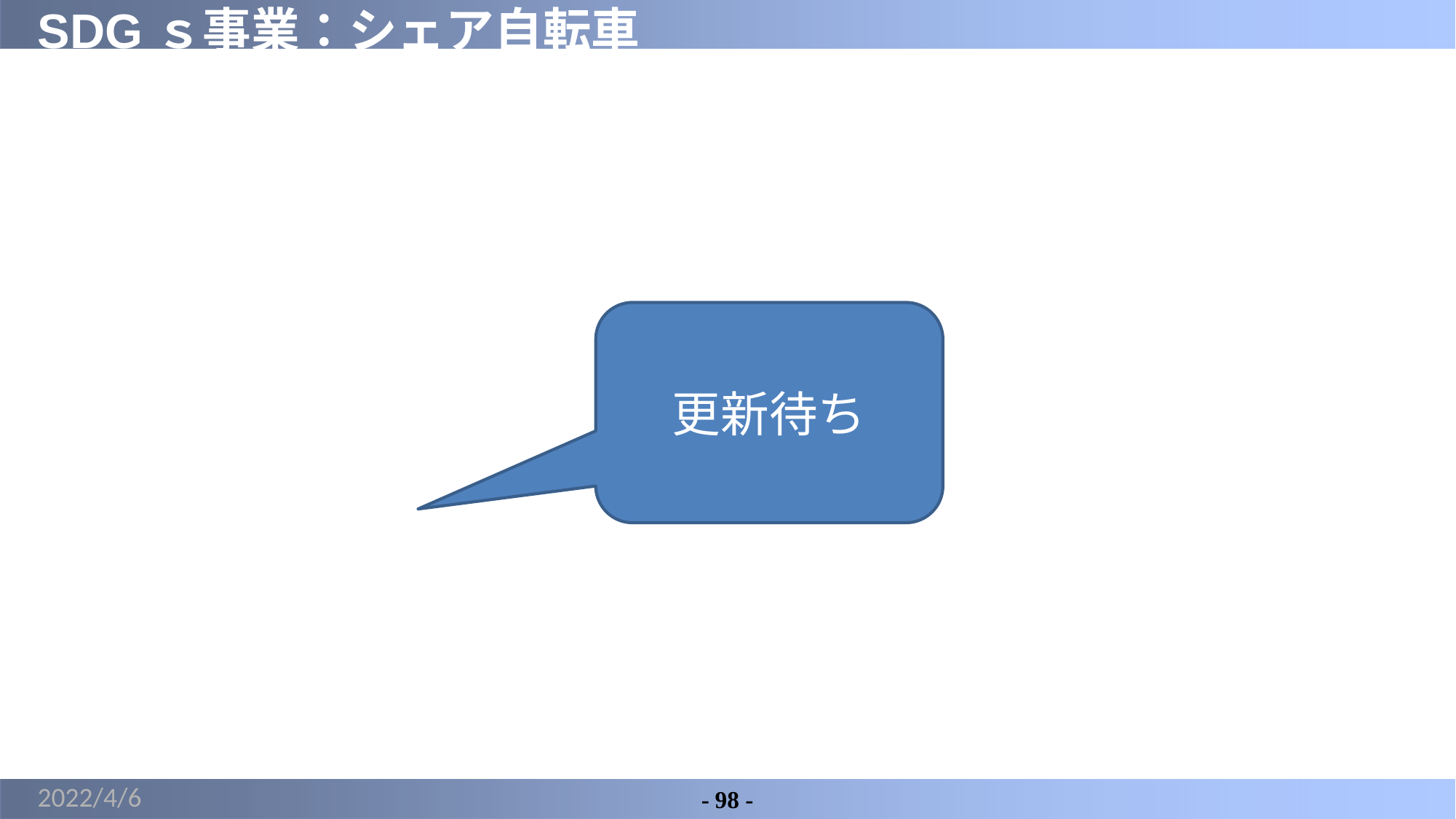

# SDGｓ事業：シェア自転車
更新待ち
2022/4/6
- 98 -